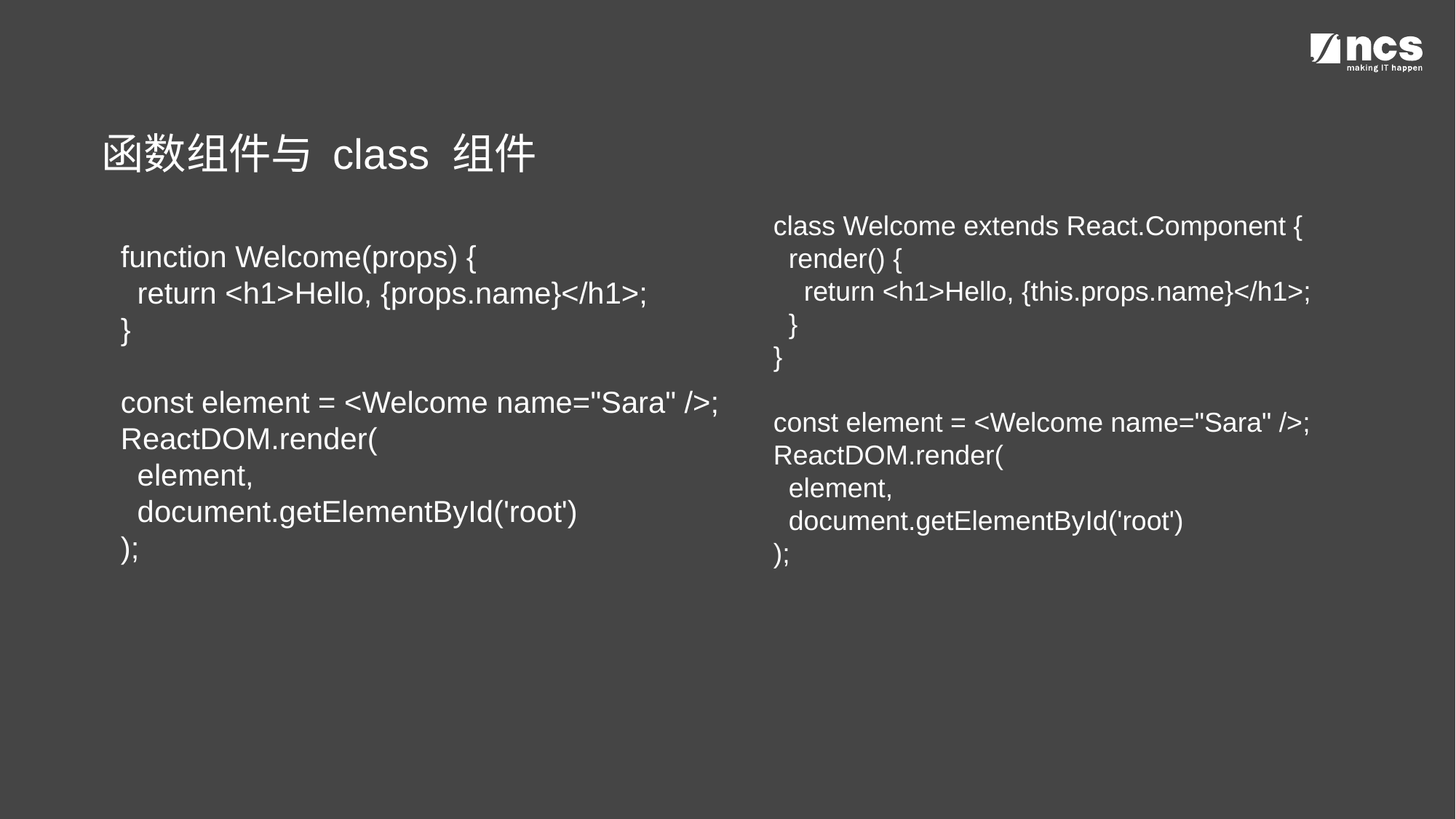

函数组件与 class 组件
class Welcome extends React.Component {
  render() {
    return <h1>Hello, {this.props.name}</h1>;
  }
}

const element = <Welcome name="Sara" />;
ReactDOM.render(
  element,
  document.getElementById('root')
);
function Welcome(props) {
  return <h1>Hello, {props.name}</h1>;
}

const element = <Welcome name="Sara" />;
ReactDOM.render(
  element,
  document.getElementById('root')
);